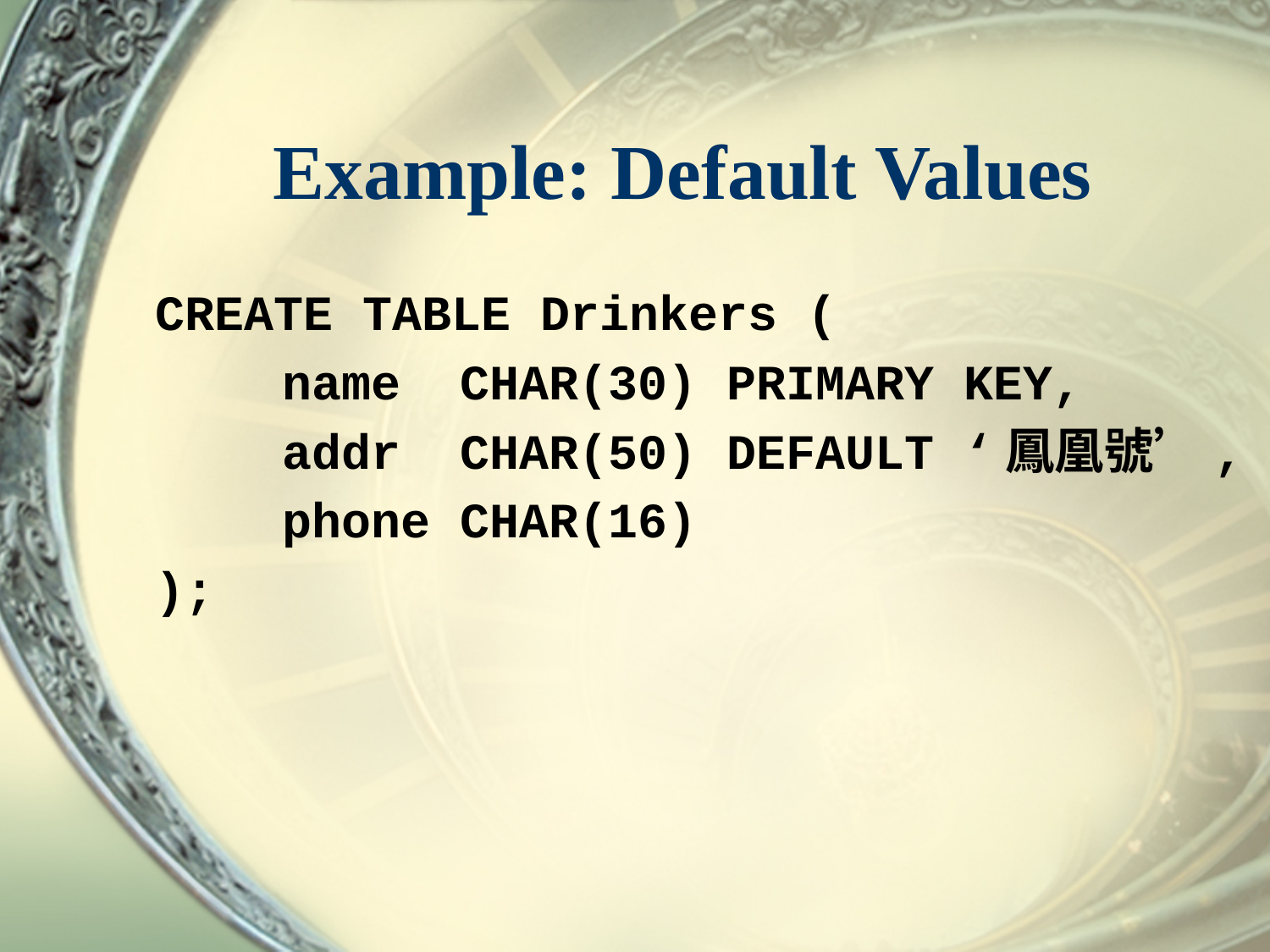

# Example: Default Values
	CREATE TABLE Drinkers (
		name  CHAR(30) PRIMARY KEY,
		addr  CHAR(50) DEFAULT ‘鳳凰號’,
		phone CHAR(16)
	);